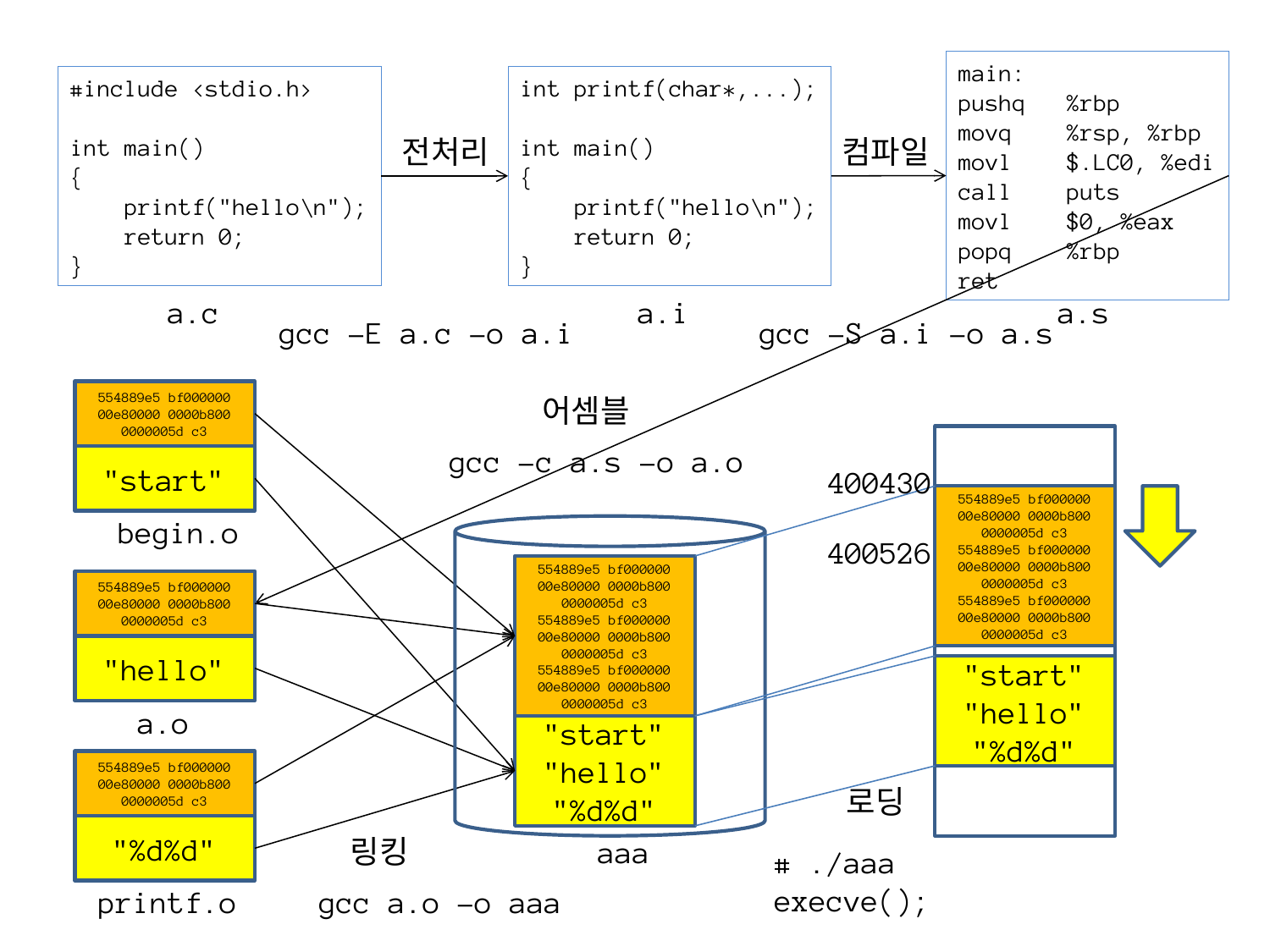

main:
pushq   %rbp
movq    %rsp, %rbp
movl    $.LC0, %edi
call    puts
movl    $0, %eax
popq    %rbp
ret
#include <stdio.h>

int main()
{
    printf("hello\n");
    return 0;
}
int printf(char*,...);

int main()
{
    printf("hello\n");
    return 0;
}
전처리
컴파일
a.c
a.i
a.s
gcc -E a.c -o a.i
gcc -S a.i -o a.s
554889e5 bf000000 00e80000 0000b800 0000005d c3
어셈블

gcc -c a.s -o a.o
"start"
400430
554889e5 bf000000 00e80000 0000b800 0000005d c3
554889e5 bf000000 00e80000 0000b800 0000005d c3
554889e5 bf000000 00e80000 0000b800 0000005d c3

begin.o

400526
554889e5 bf000000 00e80000 0000b800 0000005d c3
554889e5 bf000000 00e80000 0000b800 0000005d c3
554889e5 bf000000 00e80000 0000b800 0000005d c3
554889e5 bf000000 00e80000 0000b800 0000005d c3
"hello"
"start"
"hello"
"%d%d"
a.o
"start"
"hello"
"%d%d"
554889e5 bf000000 00e80000 0000b800 0000005d c3
로딩
"%d%d"
링킹
aaa
# ./aaa
execve();
printf.o
gcc a.o -o aaa